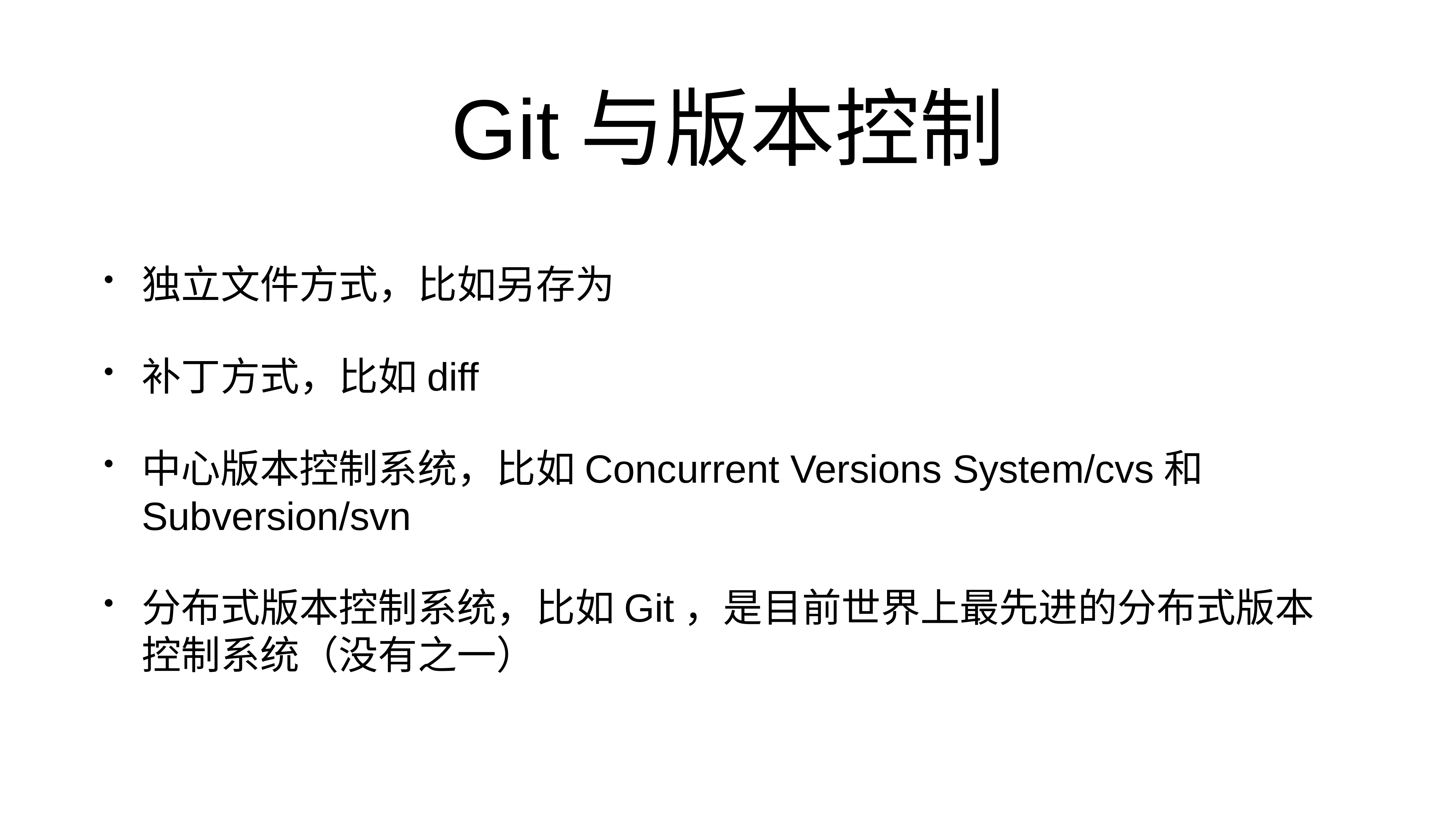

# Git与版本控制
独立文件方式，比如另存为
补丁方式，比如diff
中心版本控制系统，比如Concurrent Versions System/cvs和Subversion/svn
分布式版本控制系统，比如Git，是目前世界上最先进的分布式版本控制系统（没有之一）